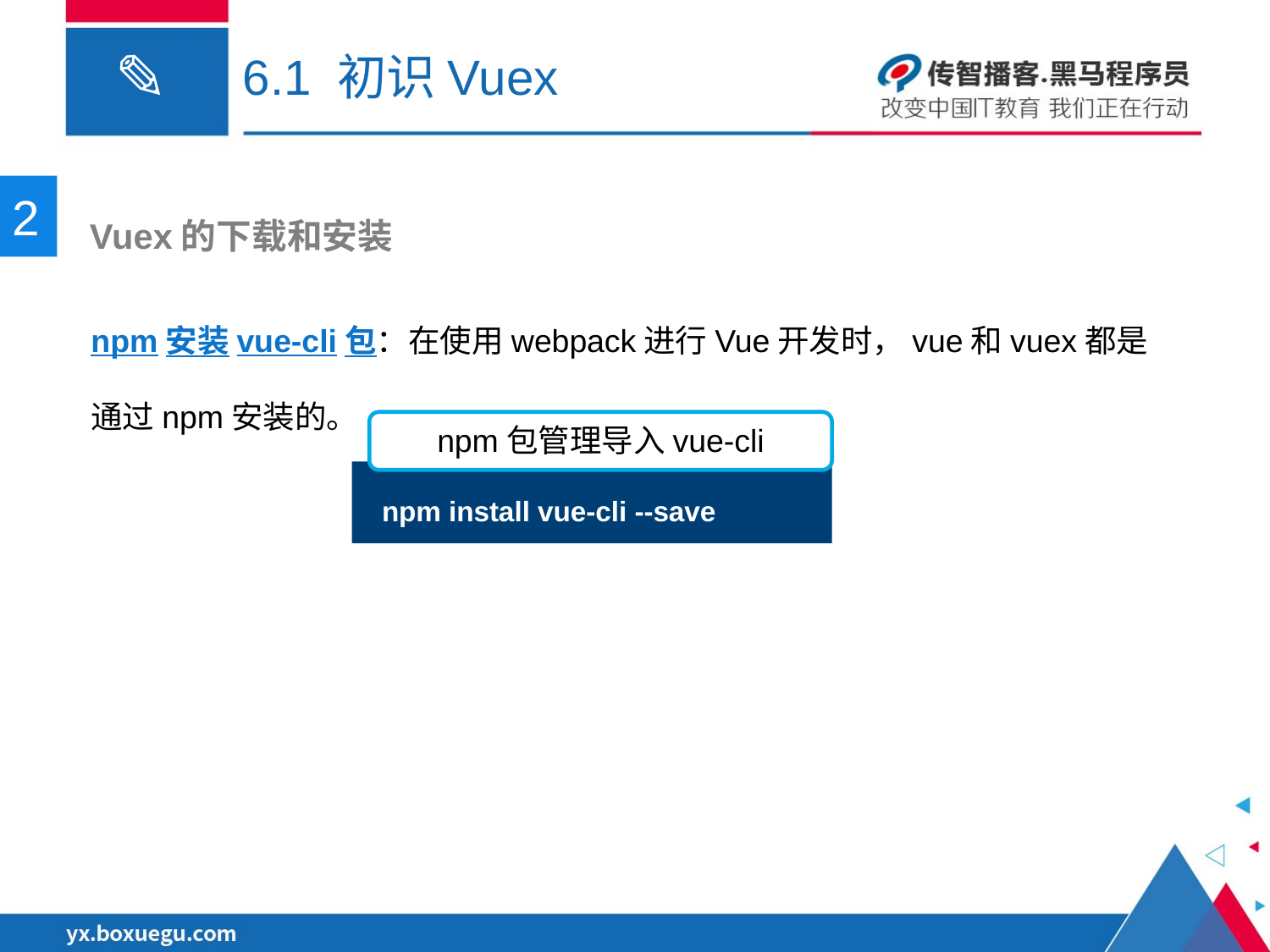

# 6.1 初识Vuex

2
  Vuex的下载和安装
npm安装vue-cli包：在使用webpack进行Vue开发时，vue和vuex都是通过npm安装的。
npm包管理导入vue-cli

npm install vue-cli --save